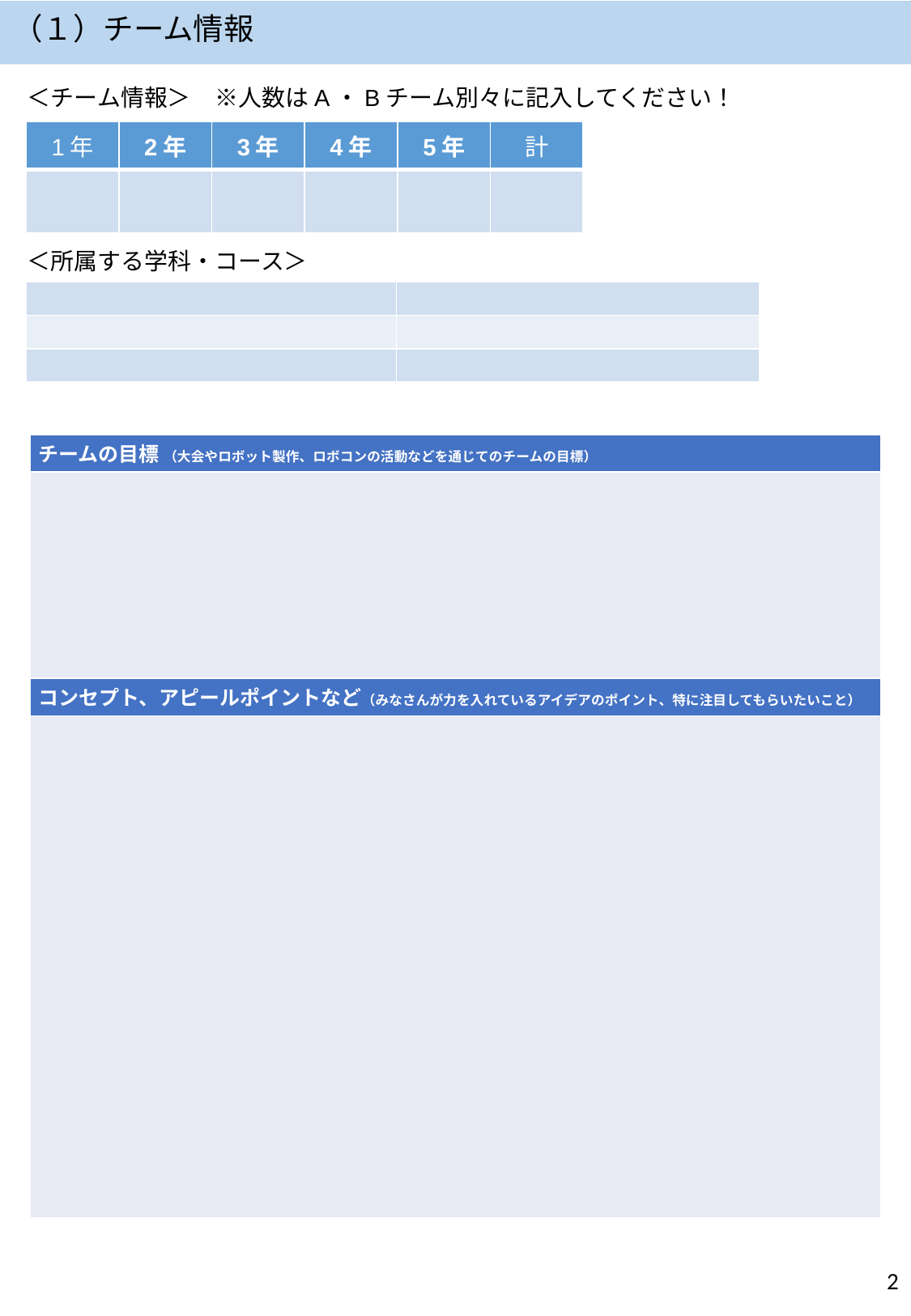

# （１）チーム情報
＜チーム情報＞　※人数はA・Bチーム別々に記入してください！
| 1年 | 2年 | 3年 | 4年 | 5年 | 計 |
| --- | --- | --- | --- | --- | --- |
|  |  |  |  |  |  |
＜所属する学科・コース＞
|  |  |
| --- | --- |
|  |  |
|  |  |
| チームの目標 （大会やロボット製作、ロボコンの活動などを通じてのチームの目標） |
| --- |
|  |
| コンセプト、アピールポイントなど（みなさんが力を入れているアイデアのポイント、特に注目してもらいたいこと） |
|  |
2